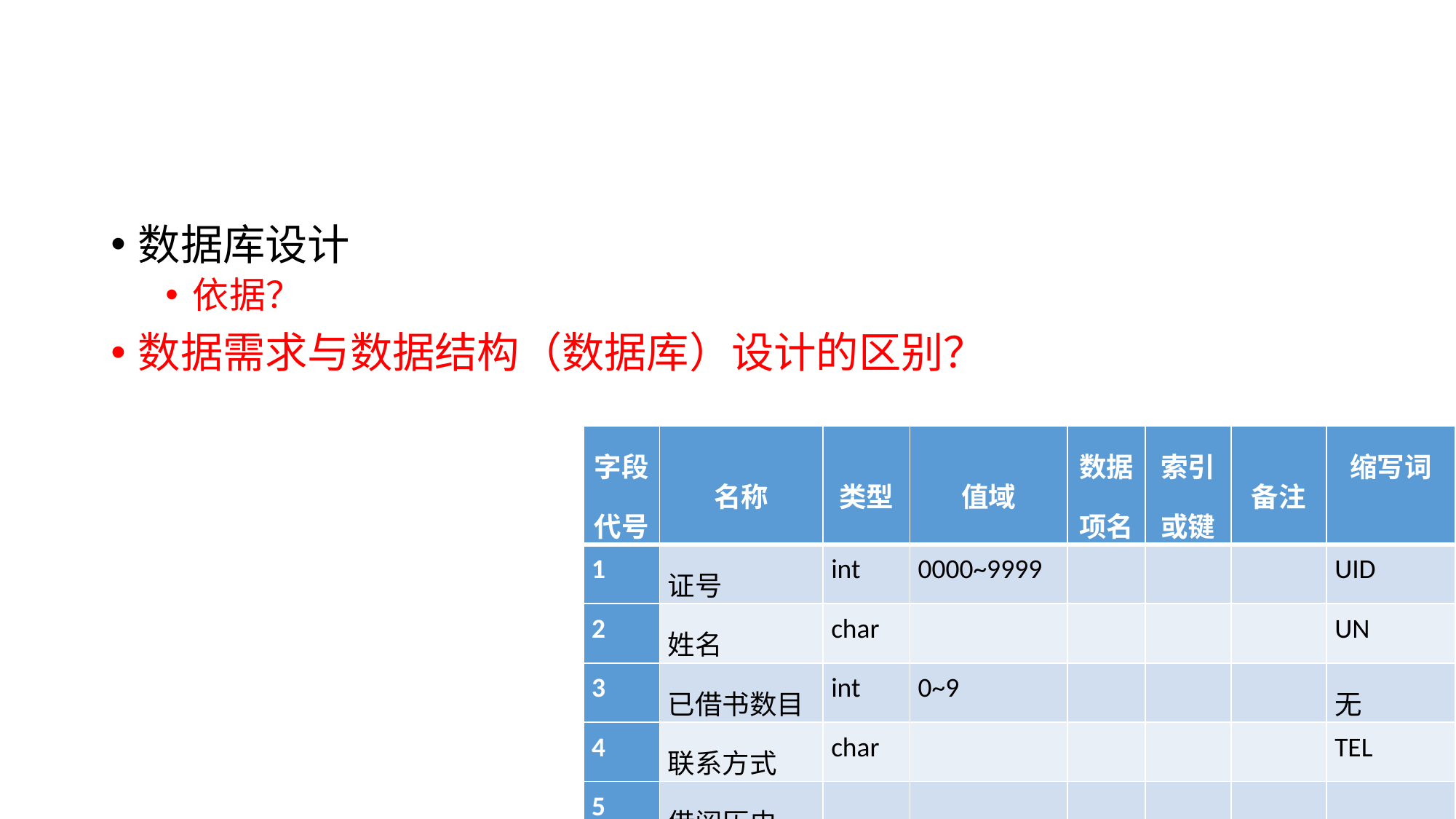

#
数据库设计
依据？
数据需求与数据结构（数据库）设计的区别？
| 字段代号 | 名称 | 类型 | 值域 | 数据项名 | 索引或键 | 备注 | 缩写词 |
| --- | --- | --- | --- | --- | --- | --- | --- |
| 1 | 证号 | int | 0000~9999 |  |  |  | UID |
| 2 | 姓名 | char |  |  |  |  | UN |
| 3 | 已借书数目 | int | 0~9 |  |  |  | 无 |
| 4 | 联系方式 | char |  |  |  |  | TEL |
| 5 | 借阅历史 |  |  |  |  |  |  |
| 6 | 账号密码 | char |  |  |  |  | UID/PWD |